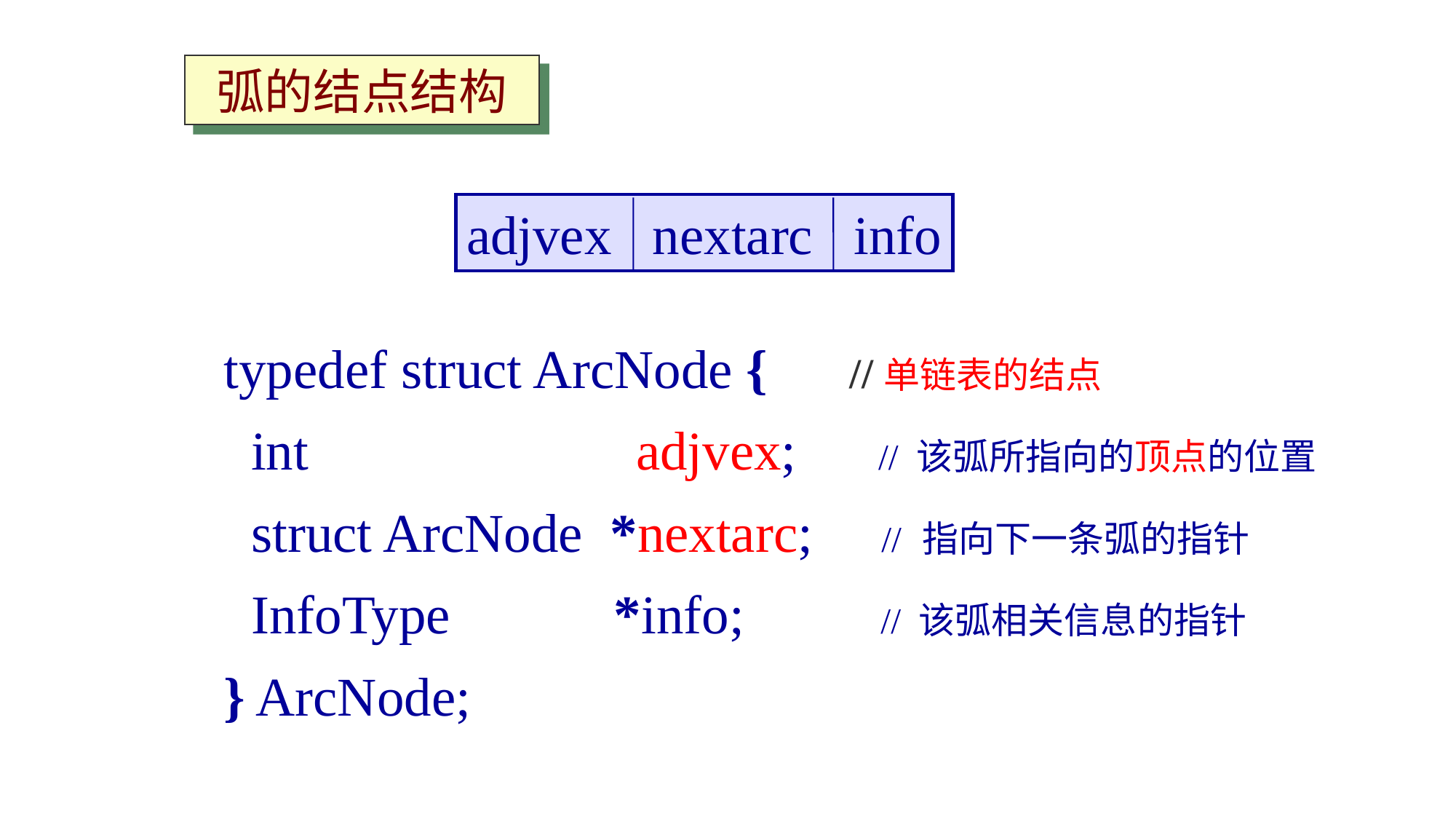

弧的结点结构
adjvex   nextarc   info

typedef struct ArcNode {      //单链表的结点
  int                        adjvex;      // 该弧所指向的顶点的位置
  struct ArcNode  *nextarc;     // 指向下一条弧的指针
  InfoType            *info;          // 该弧相关信息的指针
} ArcNode;